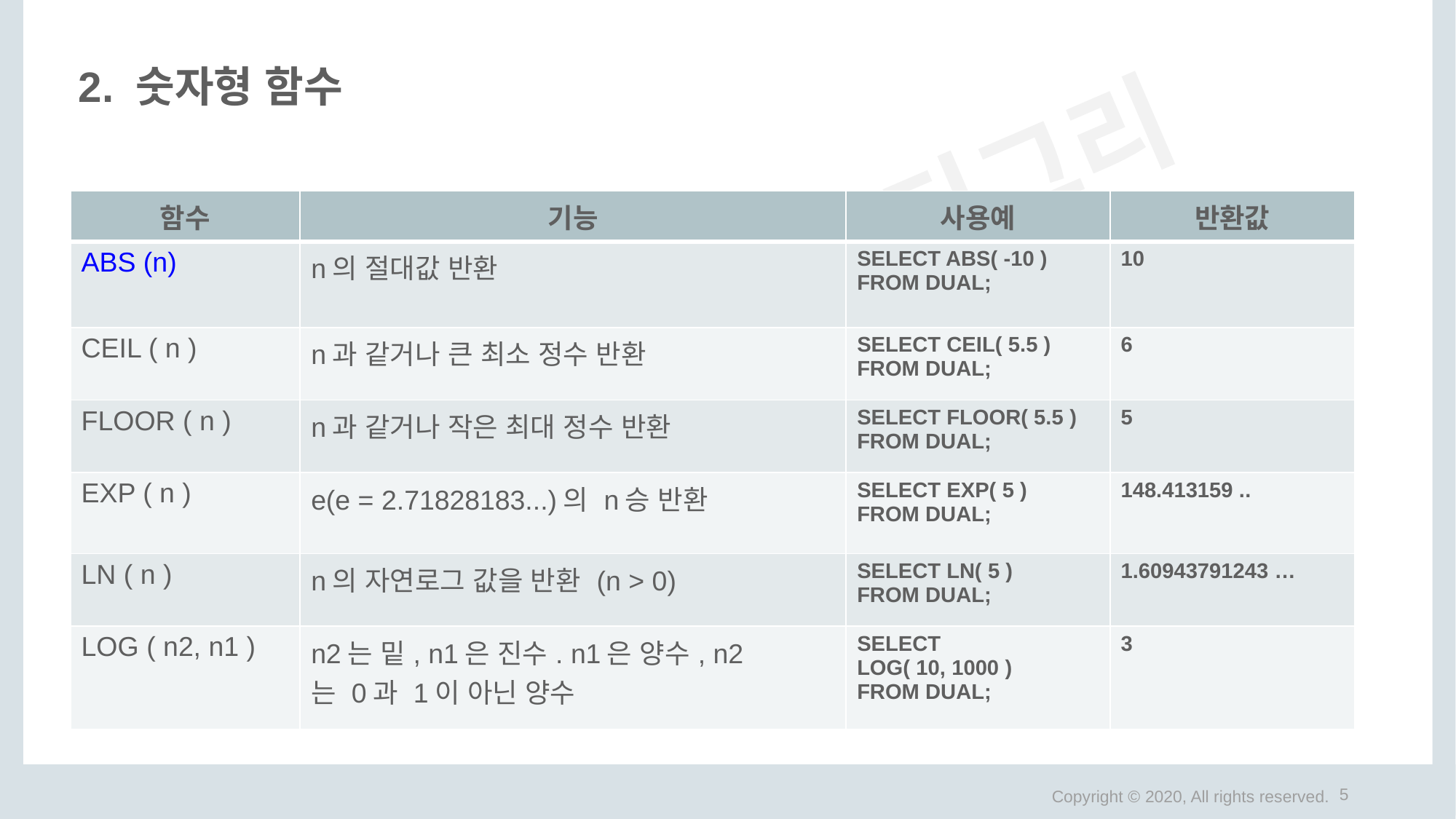

# 2. 숫자형 함수
| 함수 | 기능 | 사용예 | 반환값 |
| --- | --- | --- | --- |
| ABS (n) | n의 절대값 반환 | SELECT ABS( -10 ) FROM DUAL; | 10 |
| CEIL ( n ) | n과 같거나 큰 최소 정수 반환 | SELECT CEIL( 5.5 ) FROM DUAL; | 6 |
| FLOOR ( n ) | n과 같거나 작은 최대 정수 반환 | SELECT FLOOR( 5.5 ) FROM DUAL; | 5 |
| EXP ( n ) | e(e = 2.71828183...)의 n승 반환 | SELECT EXP( 5 ) FROM DUAL; | 148.413159 .. |
| LN ( n ) | n의 자연로그 값을 반환 (n > 0) | SELECT LN( 5 ) FROM DUAL; | 1.60943791243 … |
| LOG ( n2, n1 ) | n2는 밑, n1은 진수. n1은 양수, n2 는 0과 1이 아닌 양수 | SELECT LOG( 10, 1000 ) FROM DUAL; | 3 |